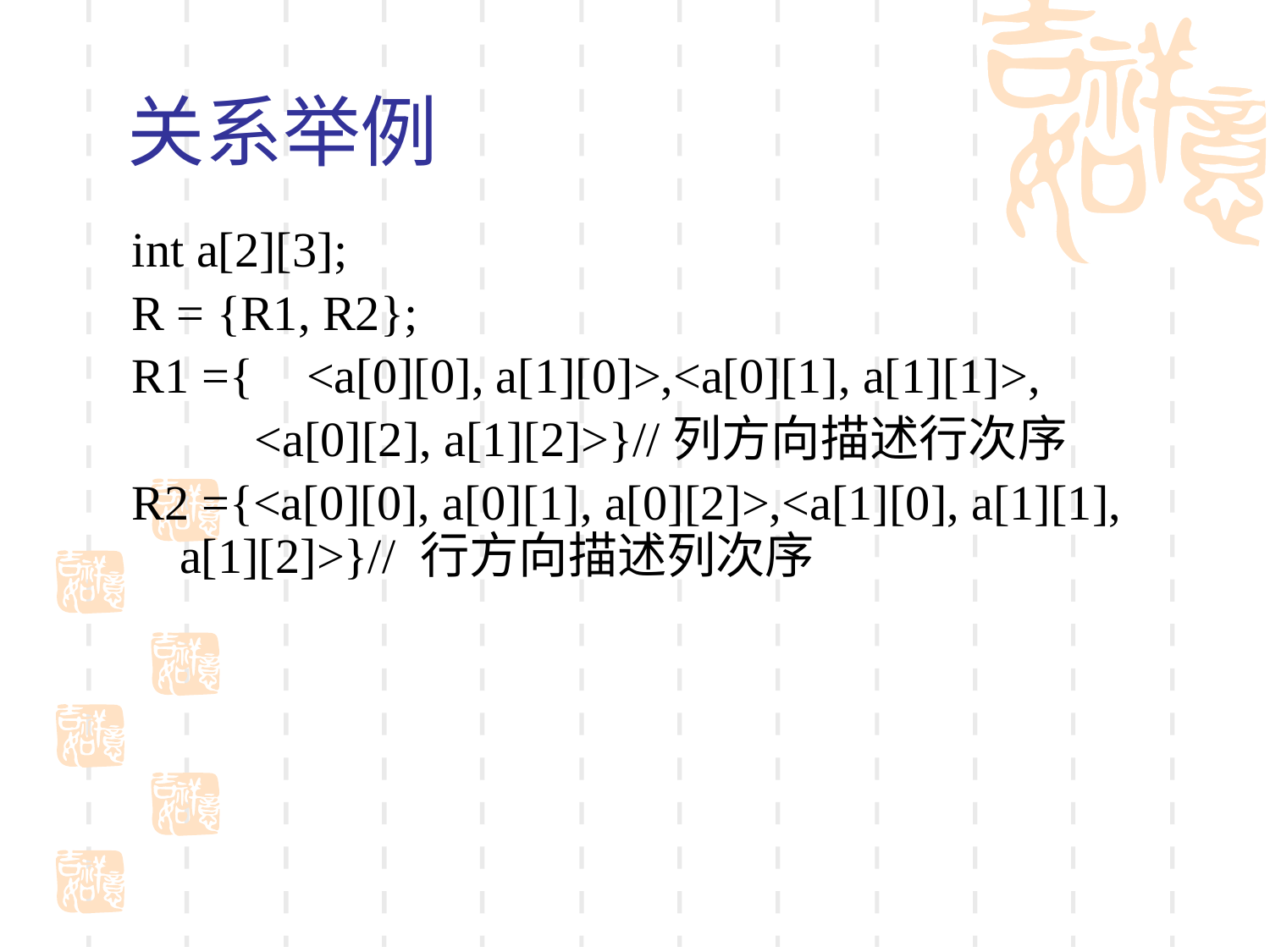

# 关系举例
int a[2][3];
R = {R1, R2};
R1 ={	<a[0][0], a[1][0]>,<a[0][1], a[1][1]>,
          <a[0][2], a[1][2]>}//列方向描述行次序
R2 ={<a[0][0], a[0][1], a[0][2]>,<a[1][0], a[1][1], a[1][2]>}// 行方向描述列次序